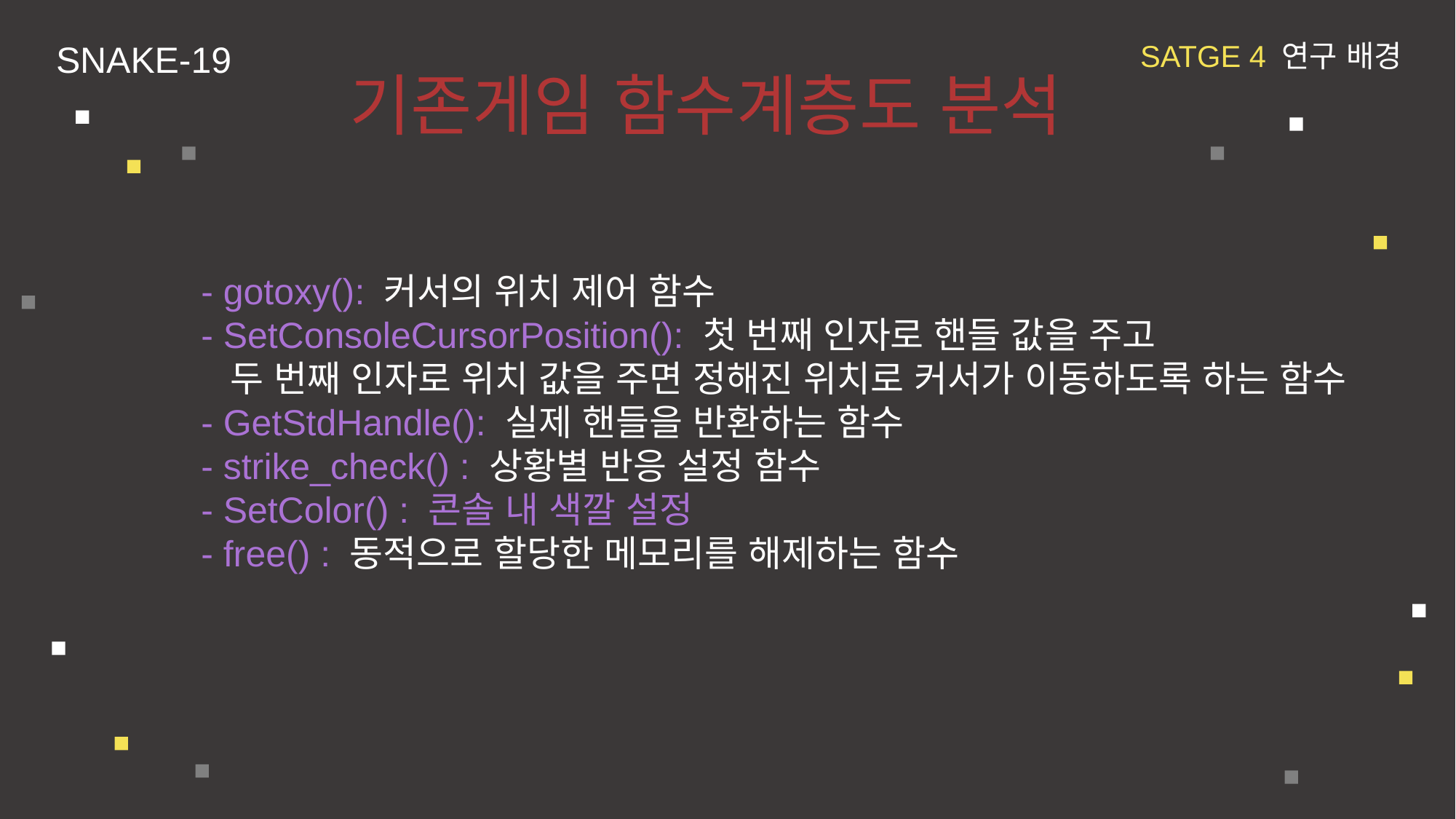

SNAKE-19
SATGE 4 연구 배경
기존게임 함수계층도 분석

- gotoxy(): 커서의 위치 제어 함수
- SetConsoleCursorPosition(): 첫 번째 인자로 핸들 값을 주고
  두 번째 인자로 위치 값을 주면 정해진 위치로 커서가 이동하도록 하는 함수
- GetStdHandle(): 실제 핸들을 반환하는 함수
- strike_check() : 상황별 반응 설정 함수
- SetColor() : 콘솔 내 색깔 설정
- free() : 동적으로 할당한 메모리를 해제하는 함수